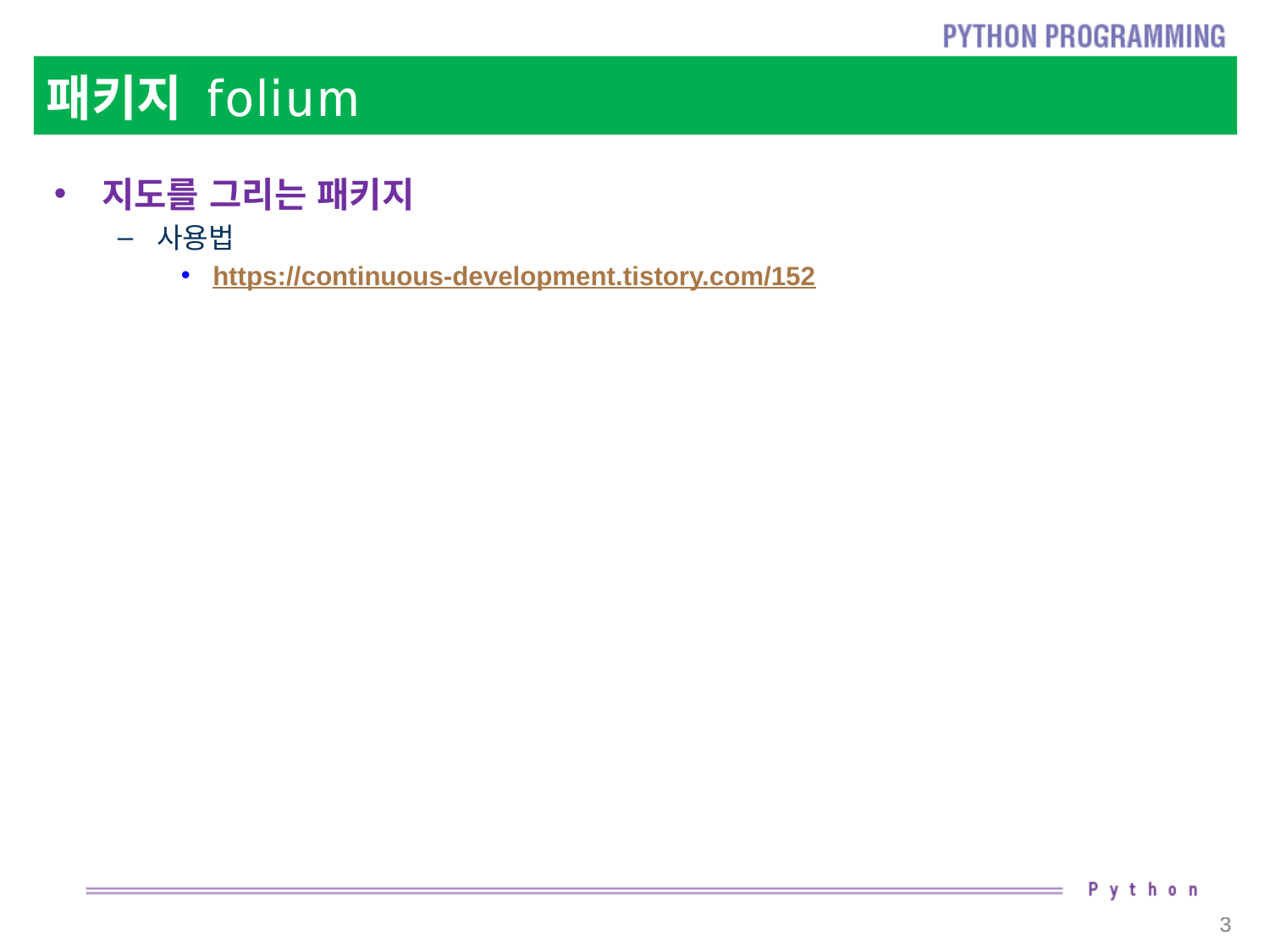

# 패키지 folium
지도를 그리는 패키지
사용법
https://continuous-development.tistory.com/152

3